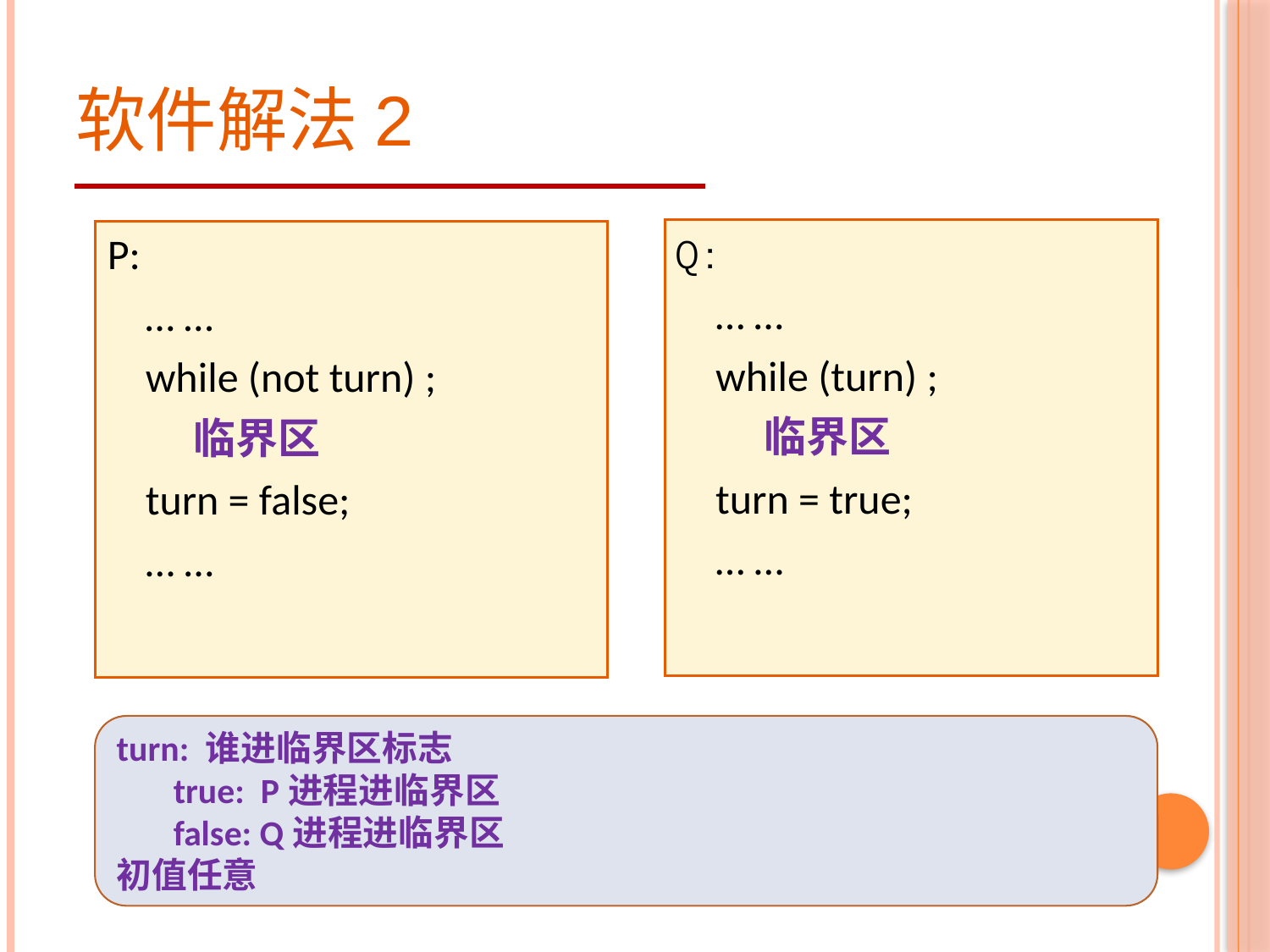

# 软件解法2
Q:
	… …
    while (turn) ;
        临界区
    turn = true;
    … …
P:
	… …
    while (not turn) ;
        临界区
    turn = false;
    … …
turn: 谁进临界区标志
      true:  P进程进临界区
      false: Q进程进临界区
初值任意